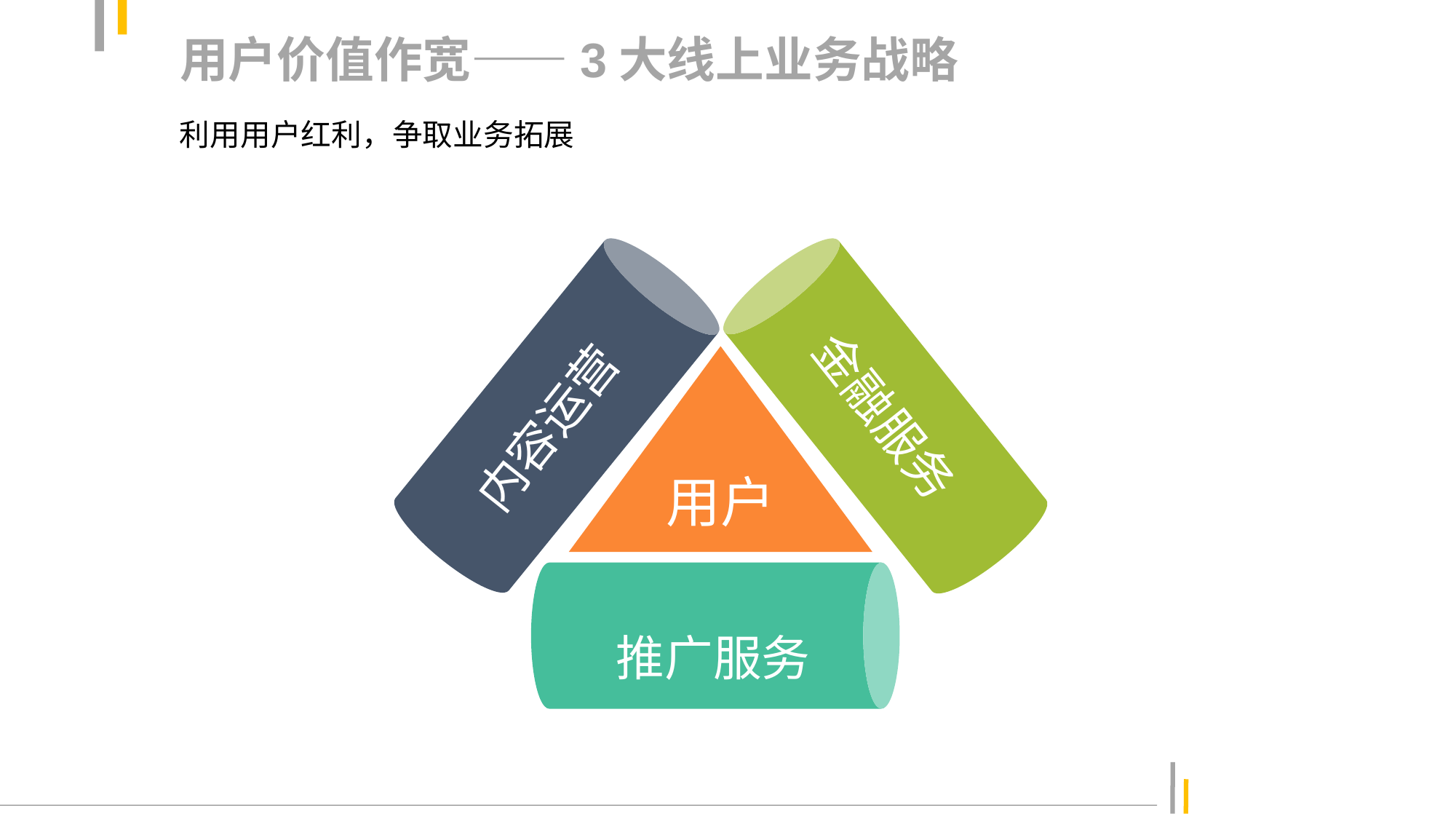

用户价值作宽——3大线上业务战略
利用用户红利，争取业务拓展

用户
金融服务
内容运营

推广服务